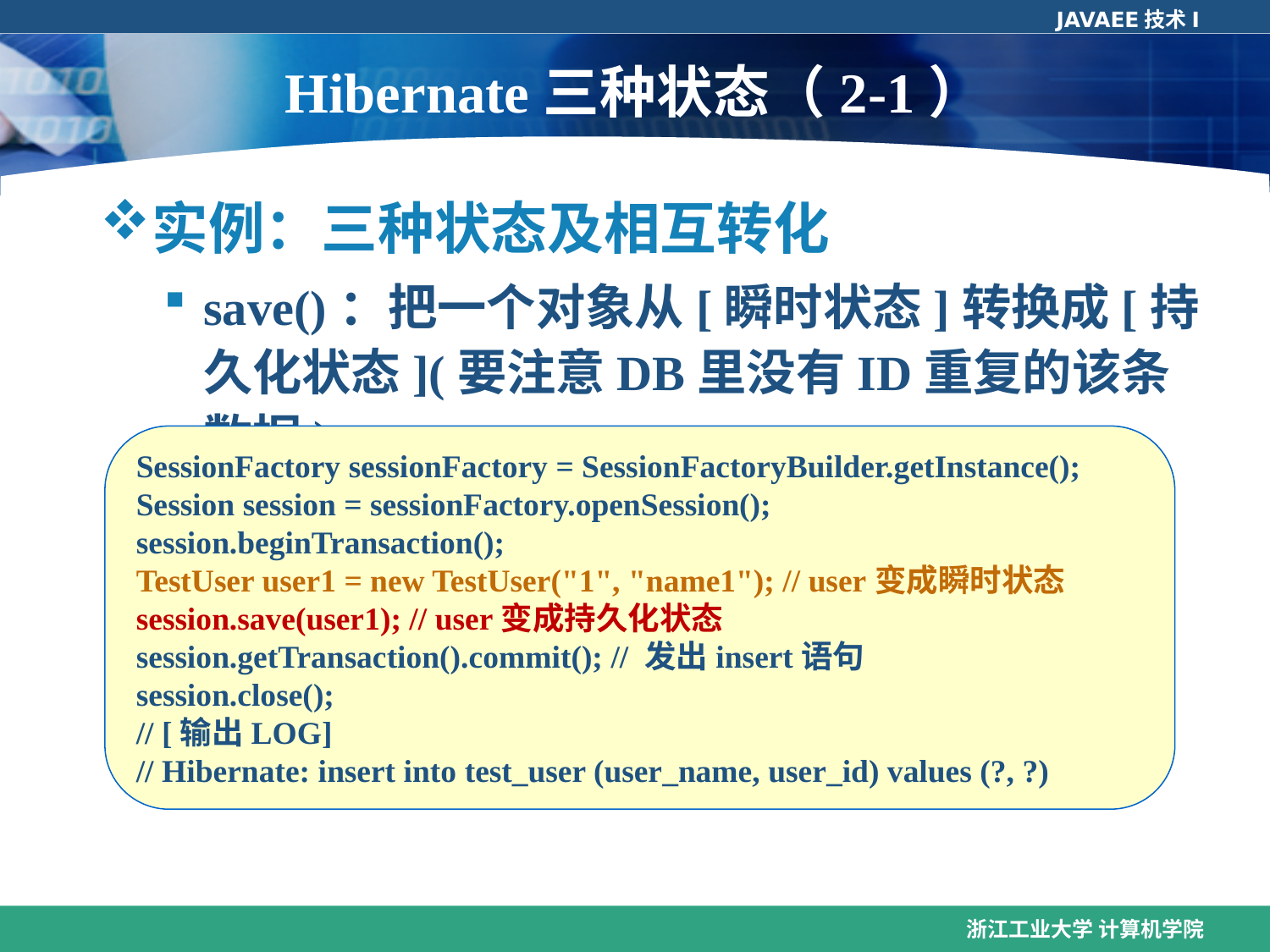

# Hibernate三种状态（2-1）
实例：三种状态及相互转化
save()：把一个对象从[瞬时状态]转换成[持久化状态](要注意DB里没有ID重复的该条数据)
SessionFactory sessionFactory = SessionFactoryBuilder.getInstance();
Session session = sessionFactory.openSession();
session.beginTransaction();
TestUser user1 = new TestUser("1", "name1"); // user变成瞬时状态
session.save(user1); // user变成持久化状态
session.getTransaction().commit(); // 发出insert语句
session.close();
// [输出LOG]
// Hibernate: insert into test_user (user_name, user_id) values (?, ?)